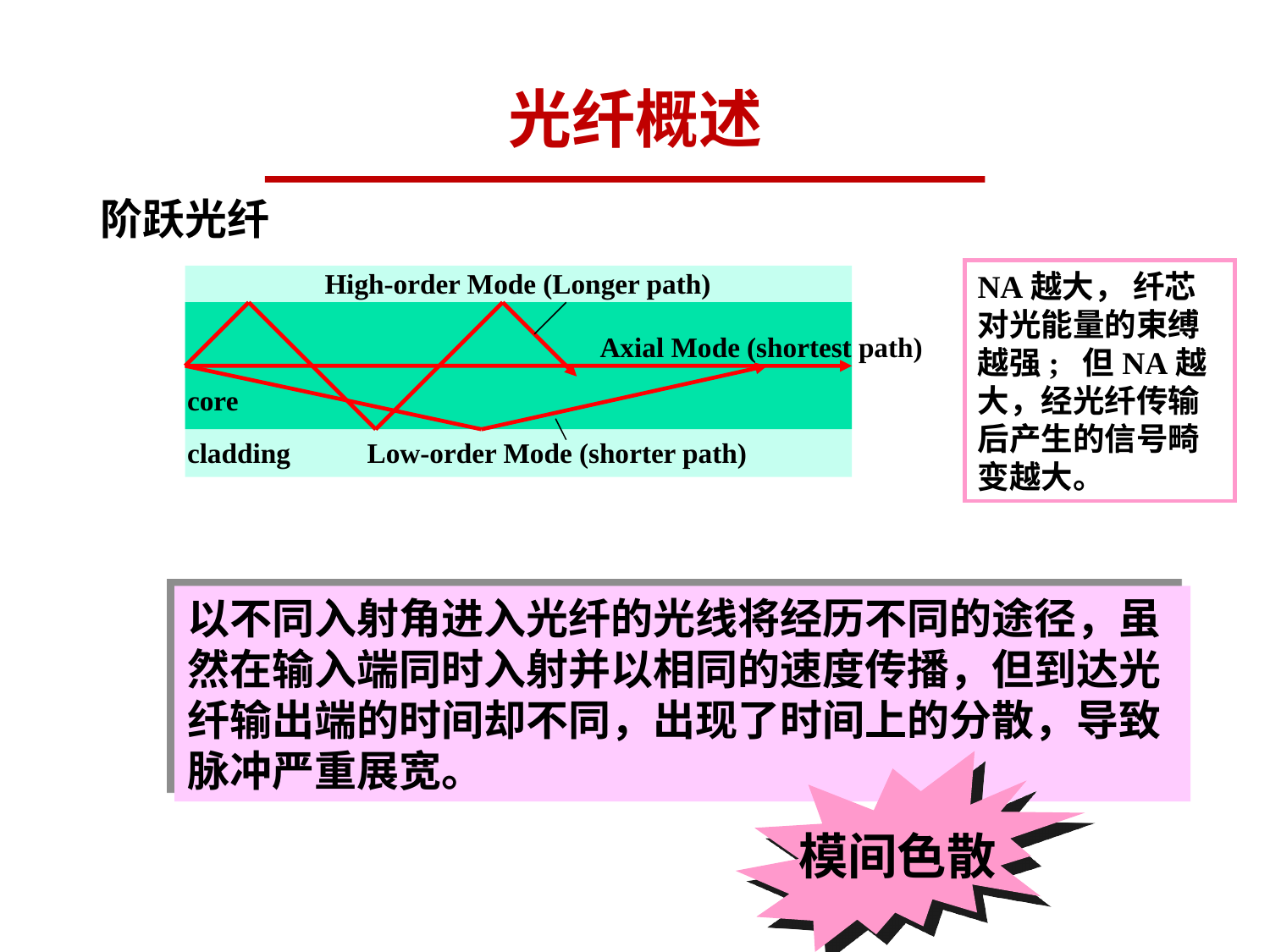

# 光纤概述

阶跃光纤
High-order Mode (Longer path)

NA越大， 纤芯对光能量的束缚越强;  但NA越大，经光纤传输后产生的信号畸变越大。

Axial Mode (shortest path)

Low-order Mode (shorter path)
core
cladding
以不同入射角进入光纤的光线将经历不同的途径，虽然在输入端同时入射并以相同的速度传播，但到达光纤输出端的时间却不同，出现了时间上的分散，导致脉冲严重展宽。
模间色散